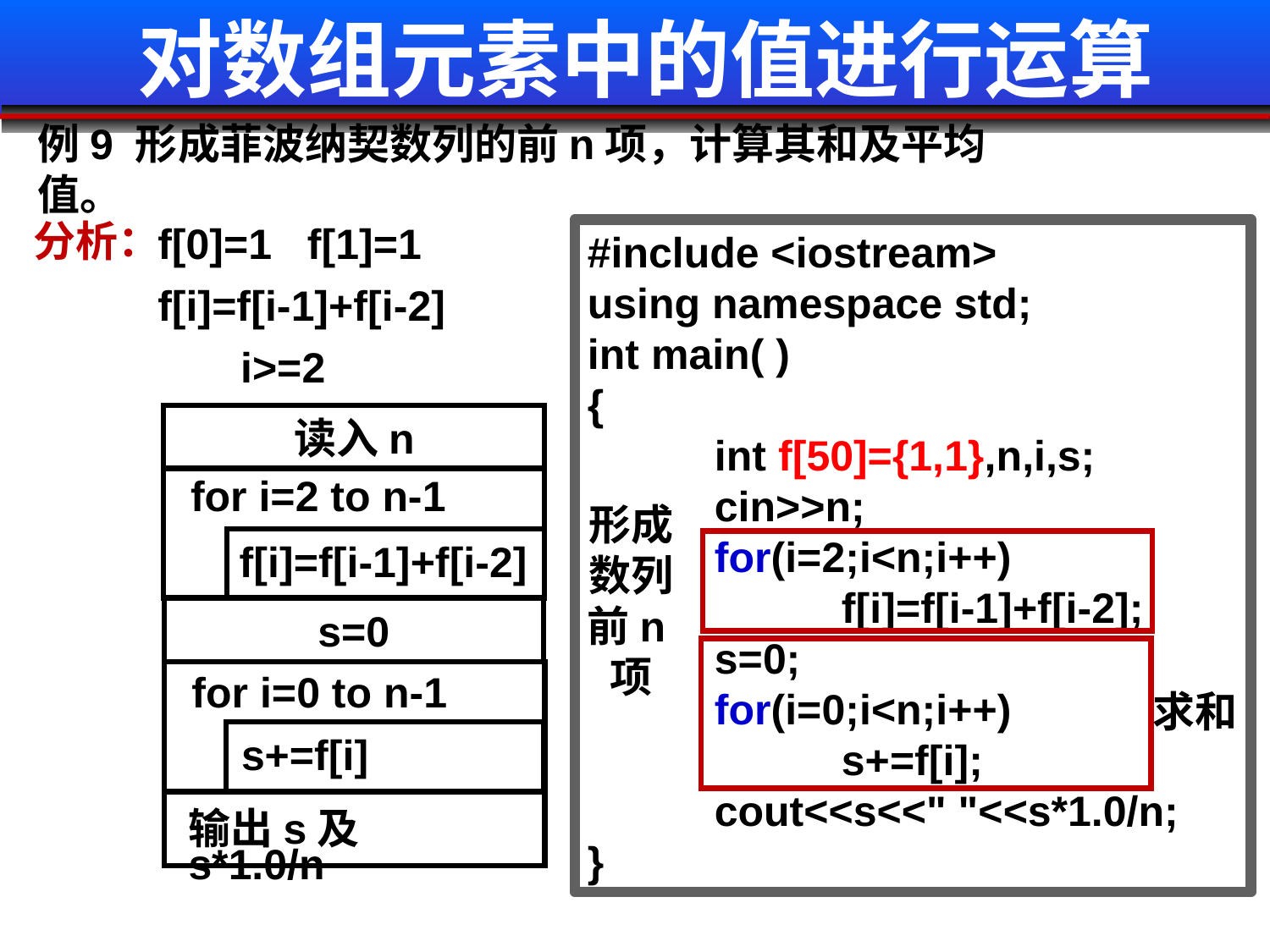

# 对数组元素中的值进行运算

例9 形成菲波纳契数列的前n项，计算其和及平均值。
分析：
f[0]=1   f[1]=1
f[i]=f[i-1]+f[i-2]
       i>=2
#include <iostream>
using namespace std;
int main( )
{
	int f[50]={1,1},n,i,s;
    	cin>>n;
   	for(i=2;i<n;i++)
         		f[i]=f[i-1]+f[i-2];
    	s=0;
    	for(i=0;i<n;i++)
         		s+=f[i];
     	cout<<s<<" "<<s*1.0/n;
}
读入n
for i=2 to n-1

形成数列前n项
f[i]=f[i-1]+f[i-2]

s=0

for i=0 to n-1

求和

s+=f[i]

输出s及 s*1.0/n